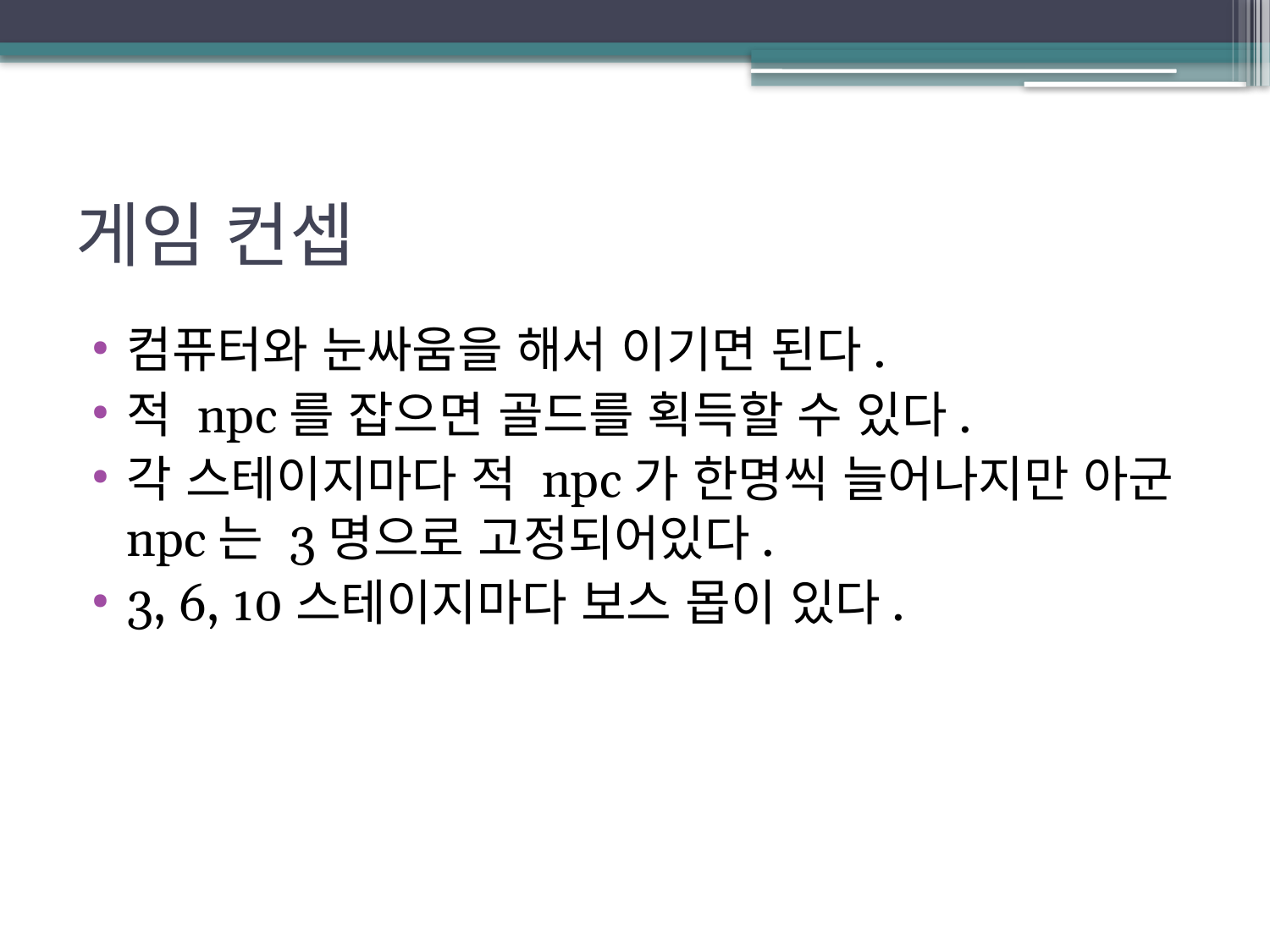

# 게임 컨셉
컴퓨터와 눈싸움을 해서 이기면 된다.
적 npc를 잡으면 골드를 획득할 수 있다.
각 스테이지마다 적 npc가 한명씩 늘어나지만 아군 npc는 3명으로 고정되어있다.
3, 6, 10스테이지마다 보스 몹이 있다.